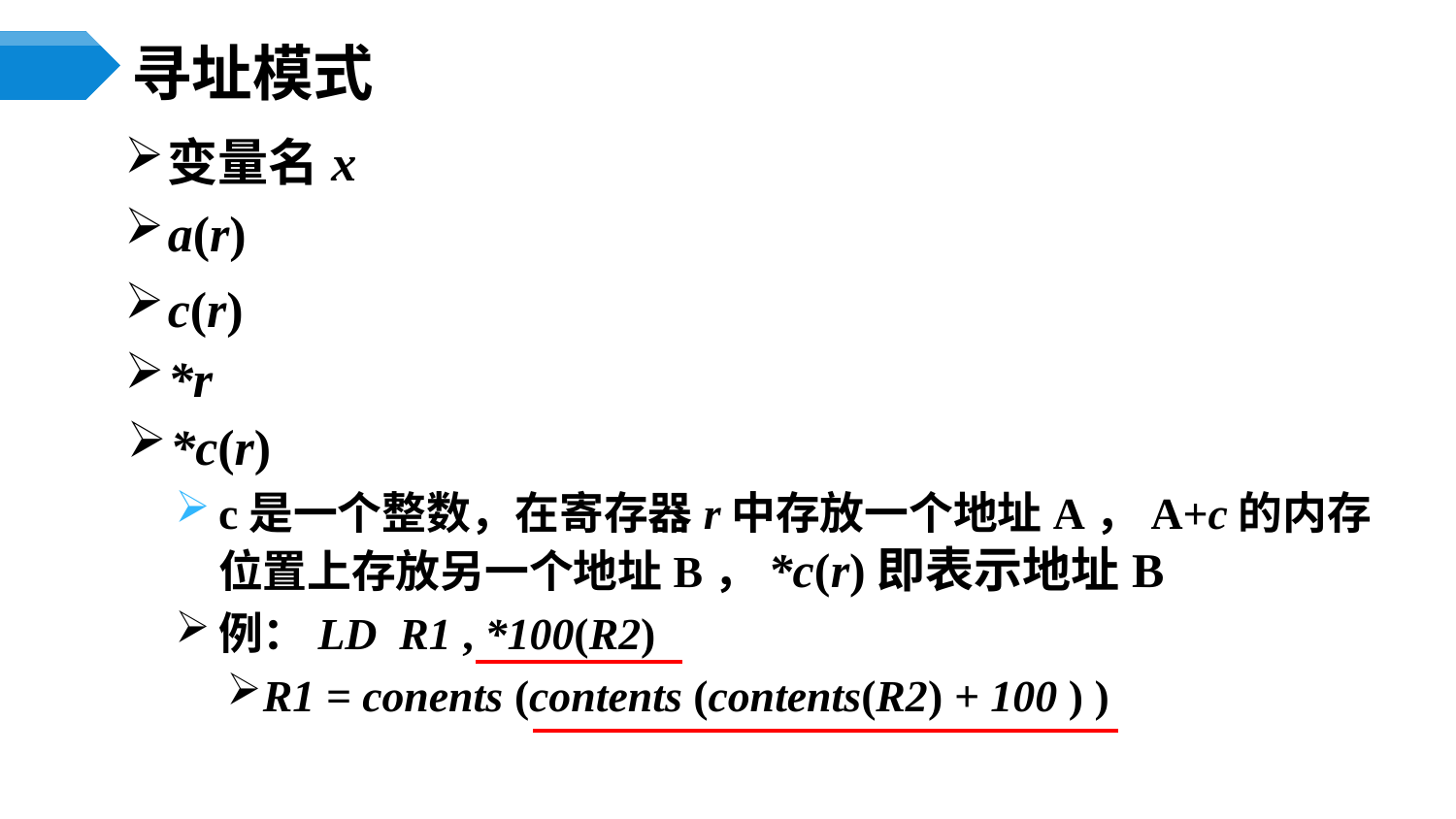

# 寻址模式
变量名x
a(r)
c(r)
*r

*c(r)
c是一个整数，在寄存器r中存放一个地址A，A+c的内存位置上存放另一个地址B，*c(r)即表示地址B
例：LD  R1 , *100(R2)
R1 = conents (contents (contents(R2) + 100 ) )